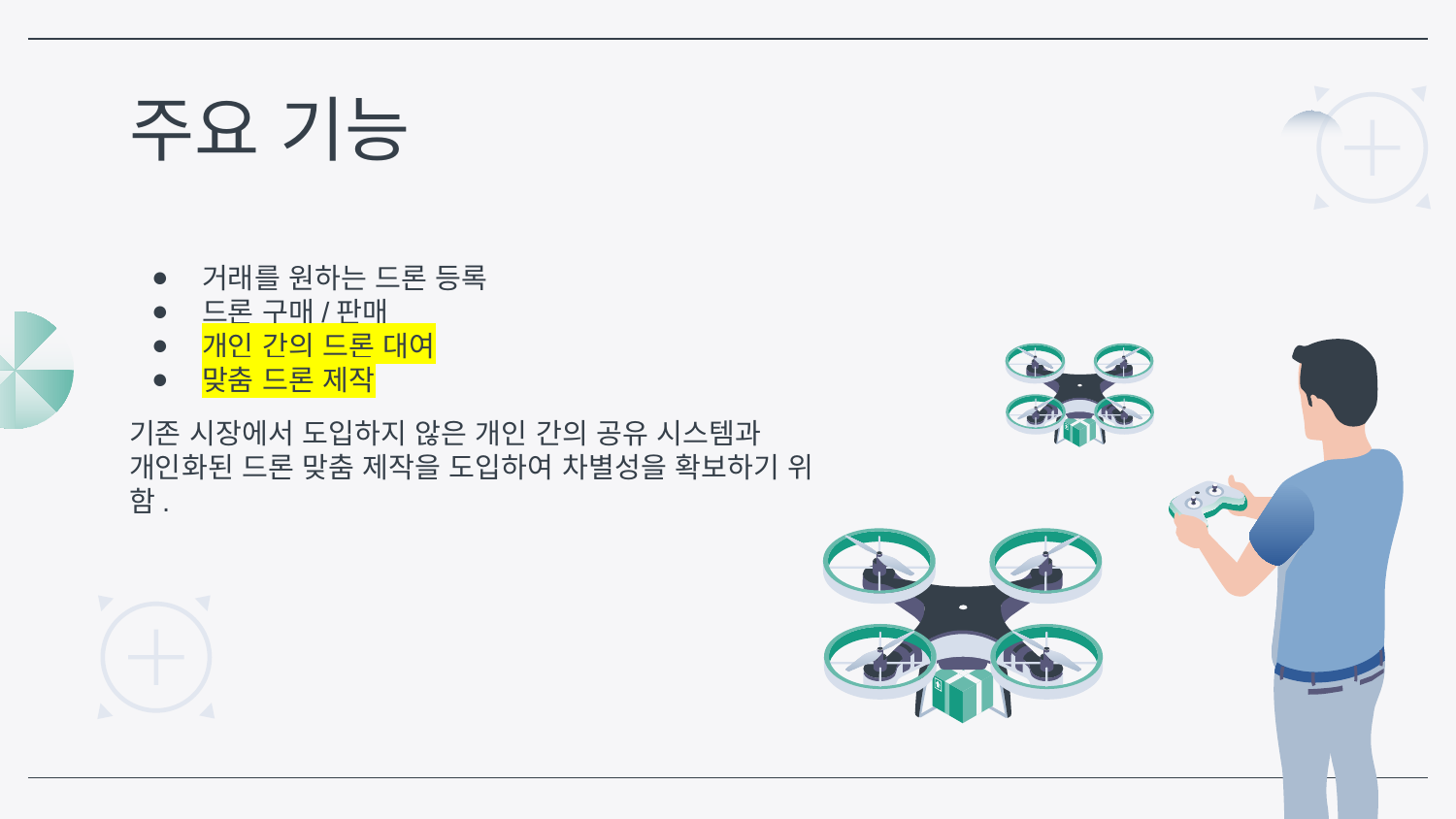

# 주요 기능

거래를 원하는 드론 등록
드론 구매/판매
개인 간의 드론 대여
맞춤 드론 제작
기존 시장에서 도입하지 않은 개인 간의 공유 시스템과
개인화된 드론 맞춤 제작을 도입하여 차별성을 확보하기 위함.